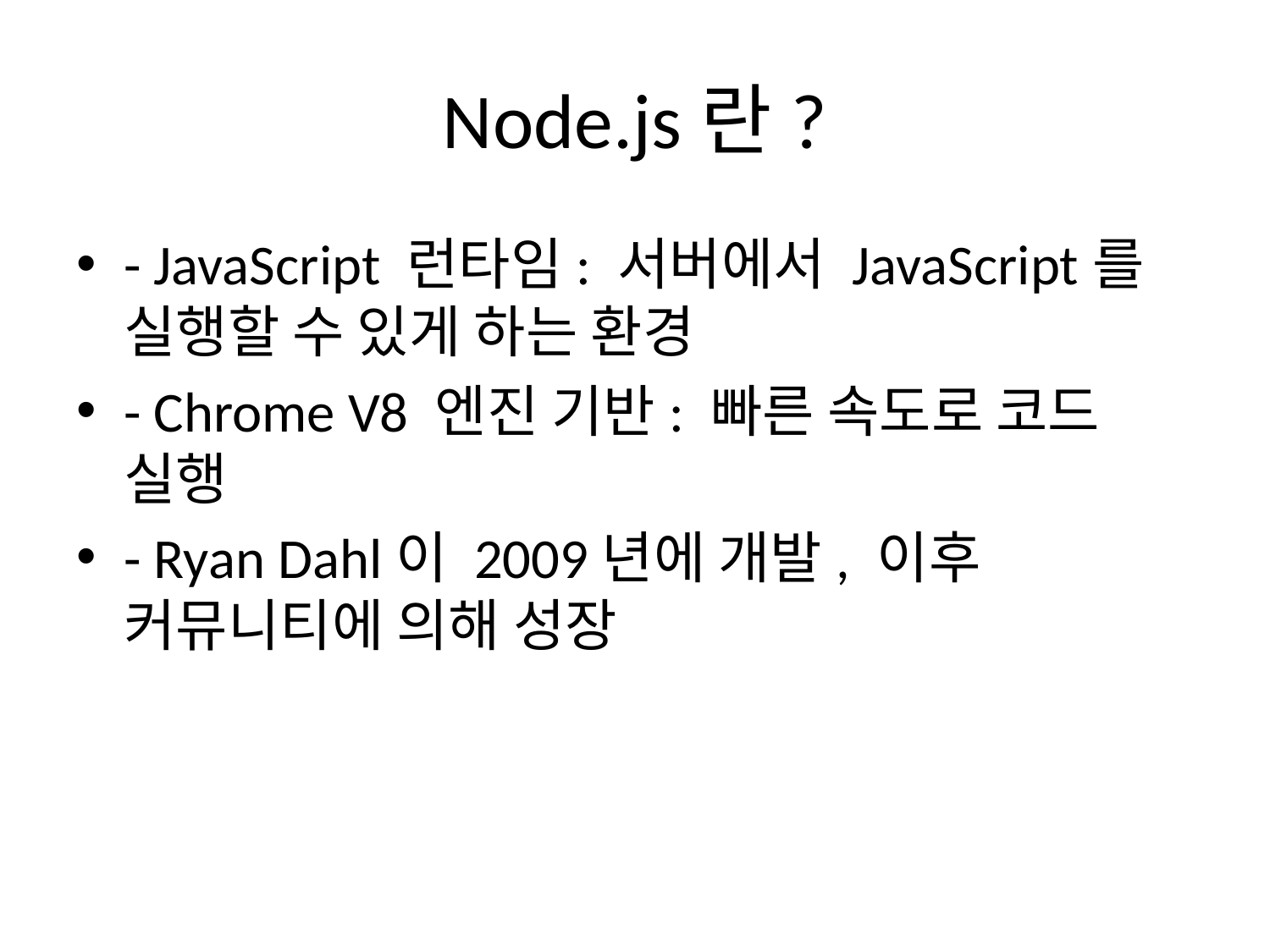

# Node.js란?
- JavaScript 런타임: 서버에서 JavaScript를 실행할 수 있게 하는 환경
- Chrome V8 엔진 기반: 빠른 속도로 코드 실행
- Ryan Dahl이 2009년에 개발, 이후 커뮤니티에 의해 성장